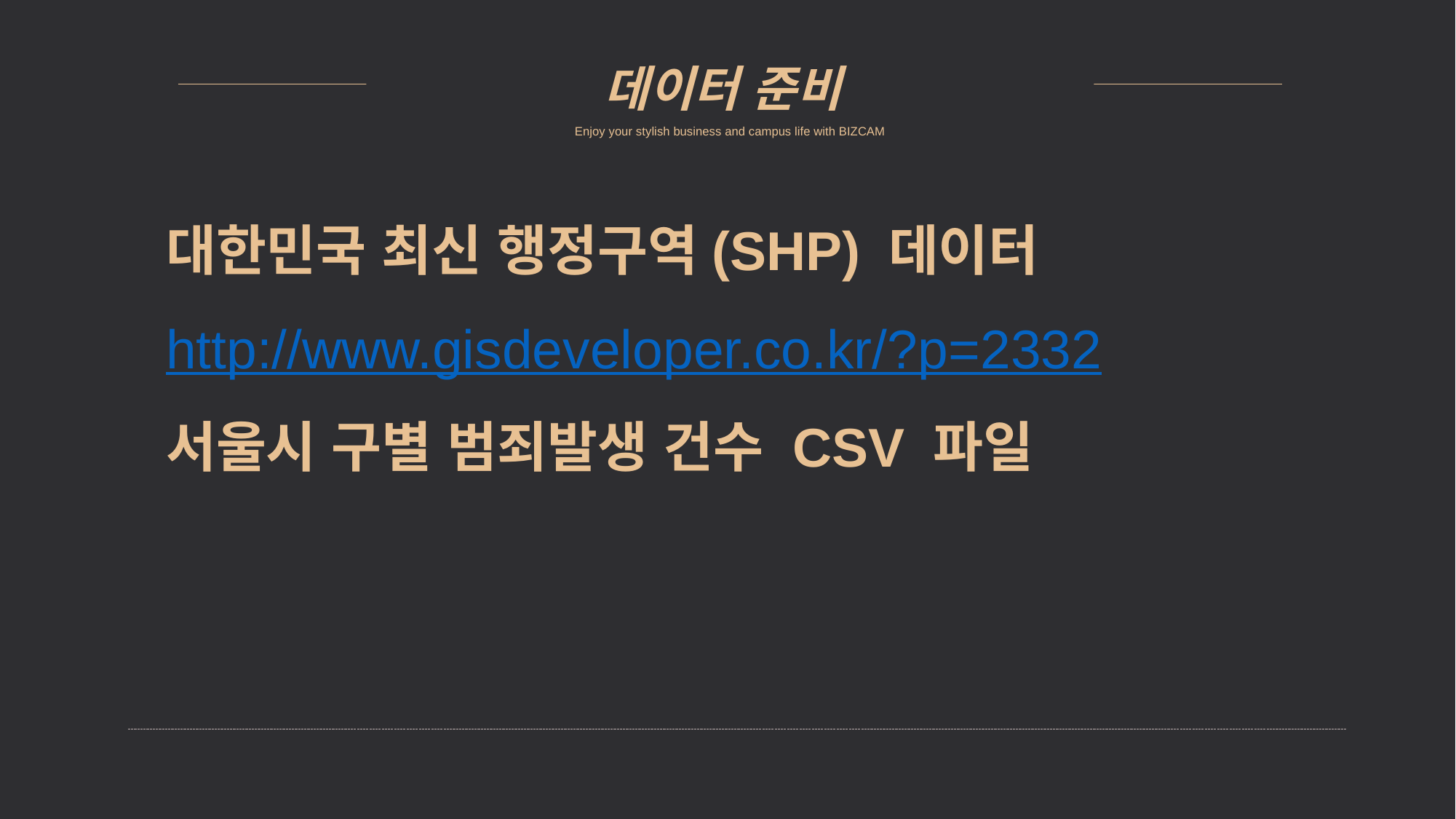

데이터 준비
Enjoy your stylish business and campus life with BIZCAM
대한민국 최신 행정구역(SHP) 데이터
http://www.gisdeveloper.co.kr/?p=2332
서울시 구별 범죄발생 건수 CSV 파일